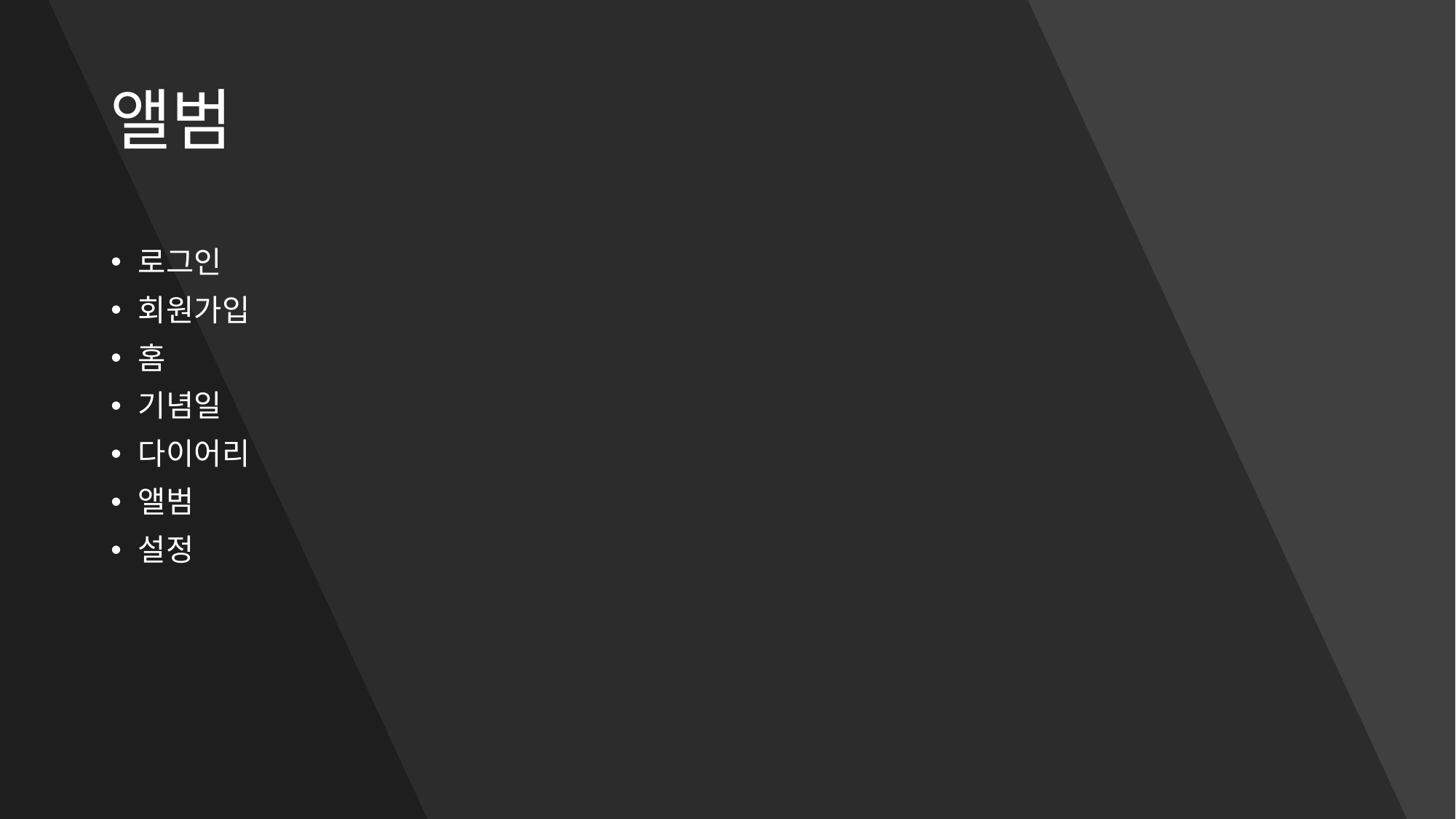

# 앨범
로그인
회원가입
홈
기념일
다이어리
앨범
설정